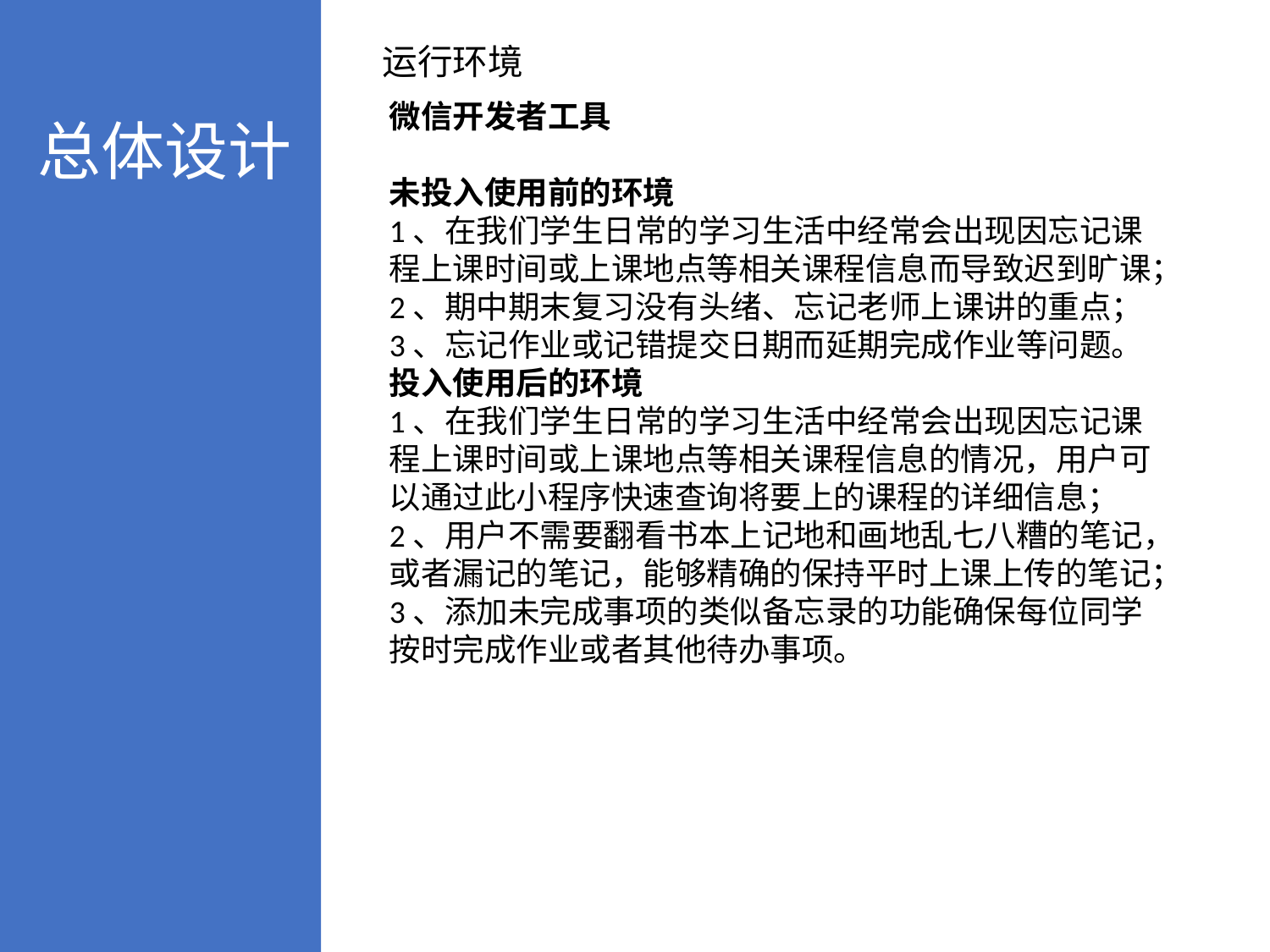

总体设计
运行环境
微信开发者工具

未投入使用前的环境
1、在我们学生日常的学习生活中经常会出现因忘记课程上课时间或上课地点等相关课程信息而导致迟到旷课；
2、期中期末复习没有头绪、忘记老师上课讲的重点；
3、忘记作业或记错提交日期而延期完成作业等问题。
投入使用后的环境
1、在我们学生日常的学习生活中经常会出现因忘记课程上课时间或上课地点等相关课程信息的情况，用户可以通过此小程序快速查询将要上的课程的详细信息；
2、用户不需要翻看书本上记地和画地乱七八糟的笔记，或者漏记的笔记，能够精确的保持平时上课上传的笔记；
3、添加未完成事项的类似备忘录的功能确保每位同学按时完成作业或者其他待办事项。